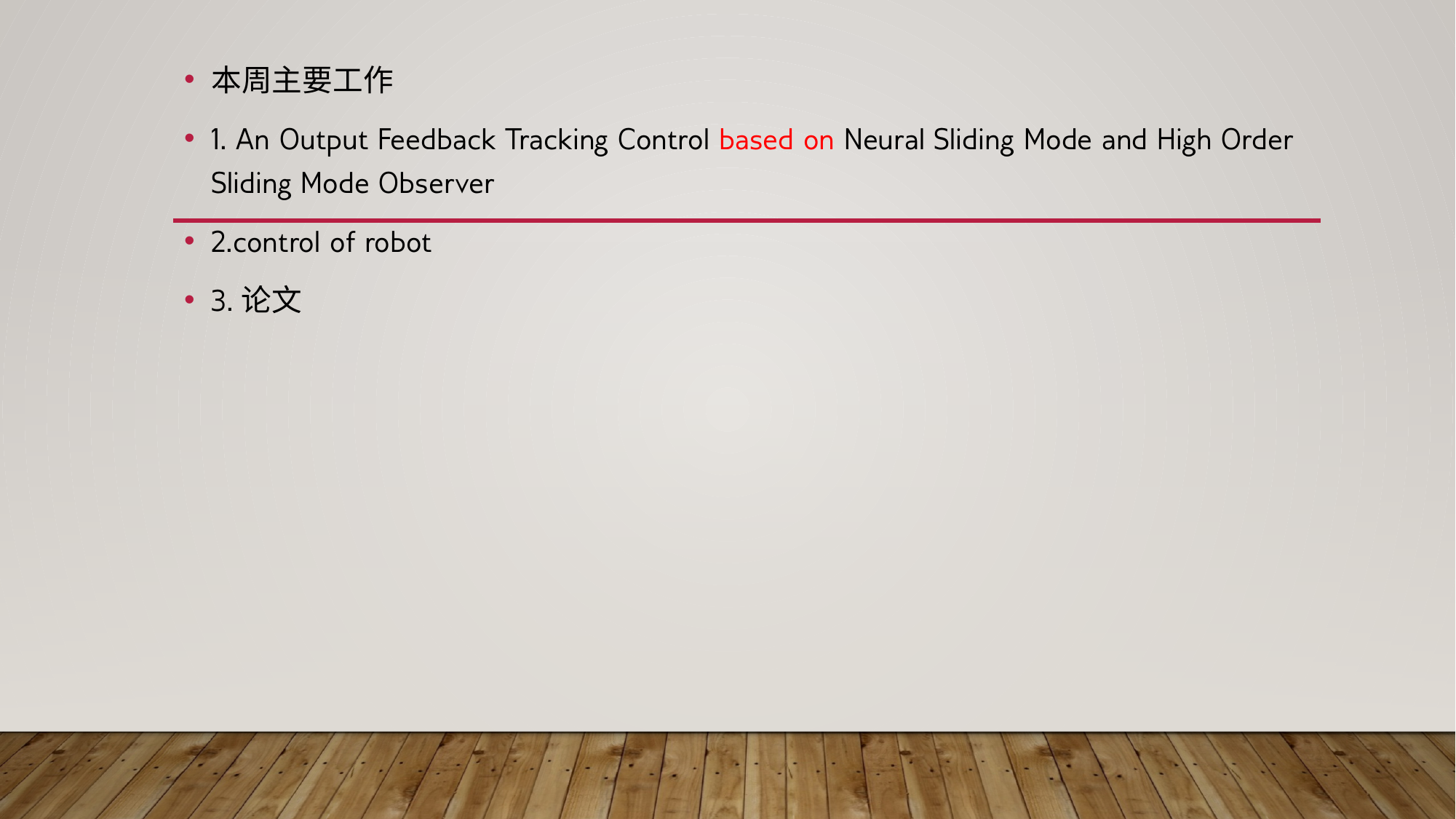

本周主要工作
1. An Output Feedback Tracking Control based on Neural Sliding Mode and High Order Sliding Mode Observer
2.control of robot
3.论文